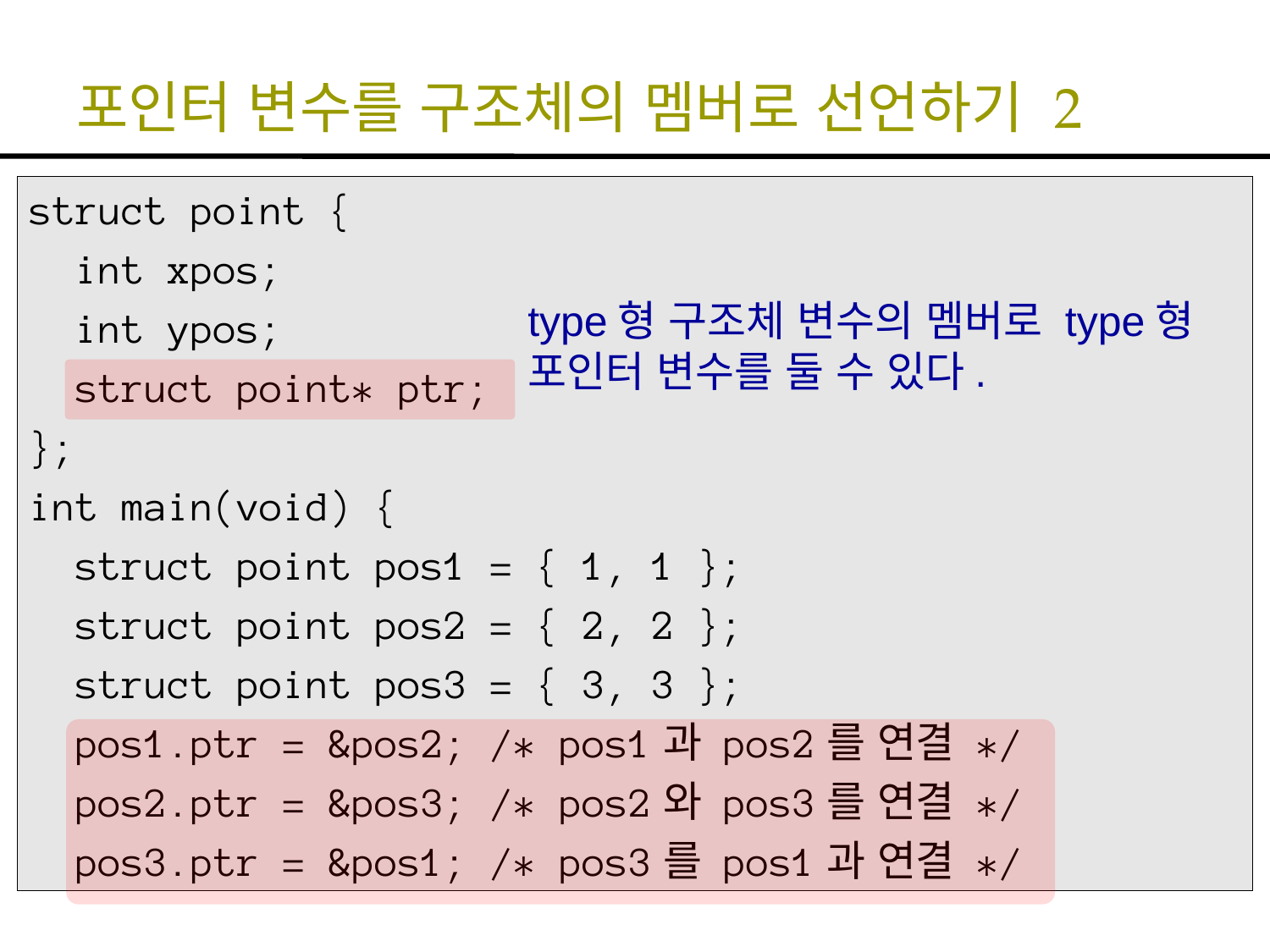

# 포인터 변수를 구조체의 멤버로 선언하기 2
struct point {
  int xpos;
  int ypos;
  struct point* ptr;
};
int main(void) {
  struct point pos1 = { 1, 1 };
  struct point pos2 = { 2, 2 };
  struct point pos3 = { 3, 3 };
  pos1.ptr = &pos2; /* pos1과 pos2를 연결 */
  pos2.ptr = &pos3; /* pos2와 pos3를 연결 */
  pos3.ptr = &pos1; /* pos3를 pos1과 연결 */

type형 구조체 변수의 멤버로 type형 포인터 변수를 둘 수 있다.